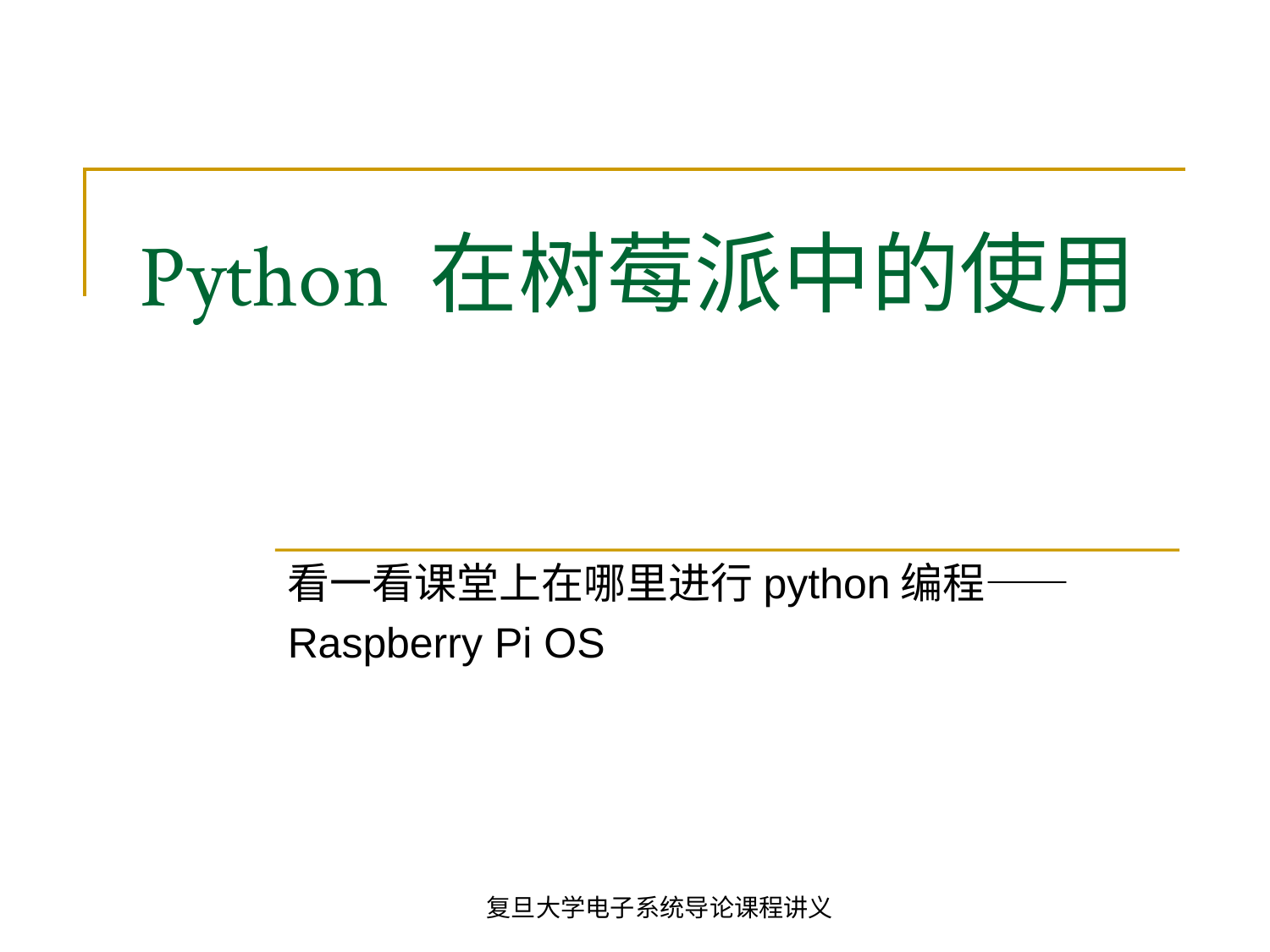

# Python 在树莓派中的使用
看一看课堂上在哪里进行python编程——
Raspberry Pi OS